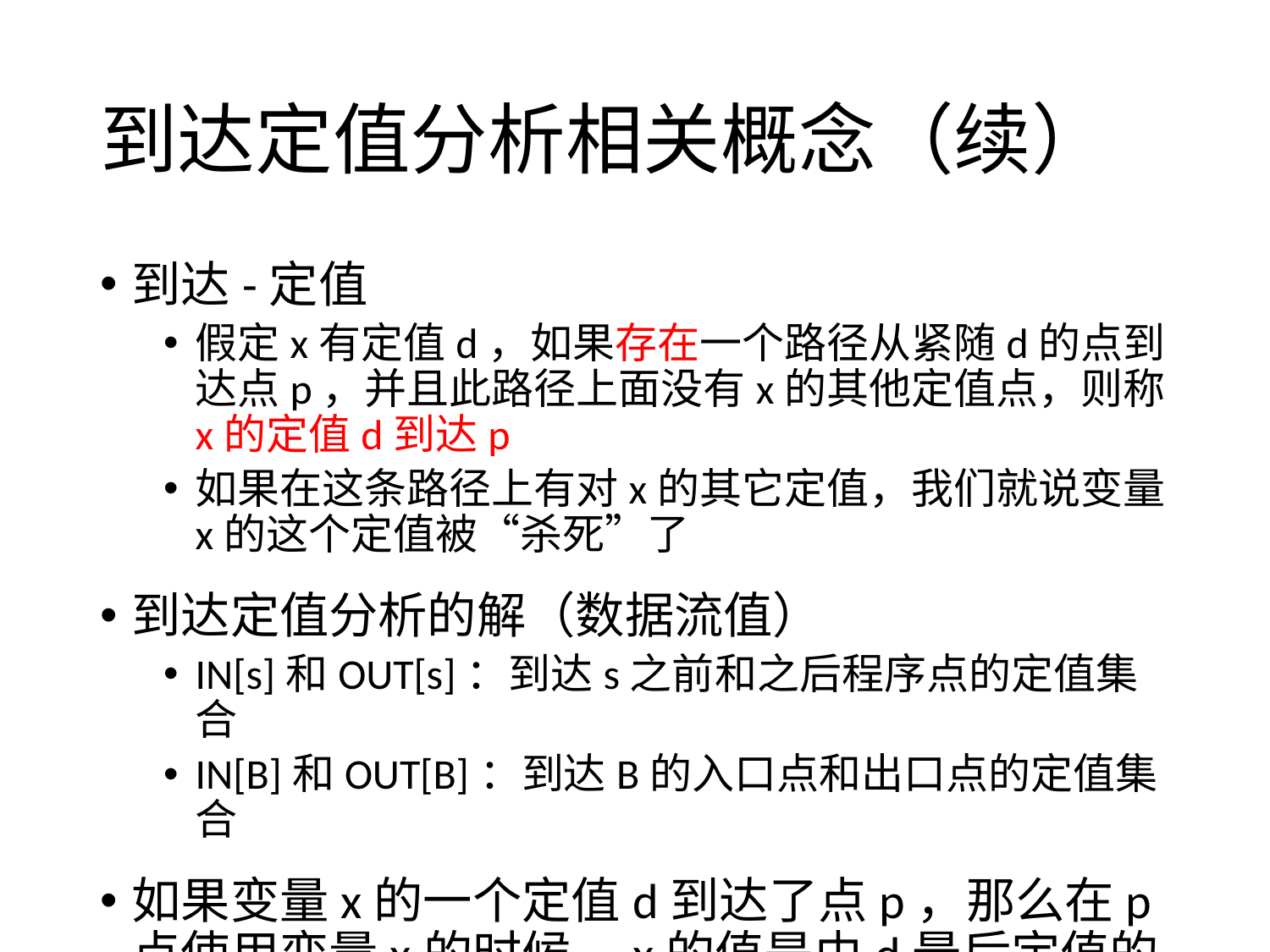

# 到达定值分析相关概念（续）
到达-定值
假定x有定值d，如果存在一个路径从紧随d的点到达点p，并且此路径上面没有x的其他定值点，则称x的定值d到达p
如果在这条路径上有对x的其它定值，我们就说变量x的这个定值被“杀死”了
到达定值分析的解（数据流值）
IN[s]和OUT[s]：到达s之前和之后程序点的定值集合
IN[B]和OUT[B]：到达B的入口点和出口点的定值集合
如果变量x的一个定值d到达了点p，那么在p点使用变量x的时候，x的值是由d最后定值的